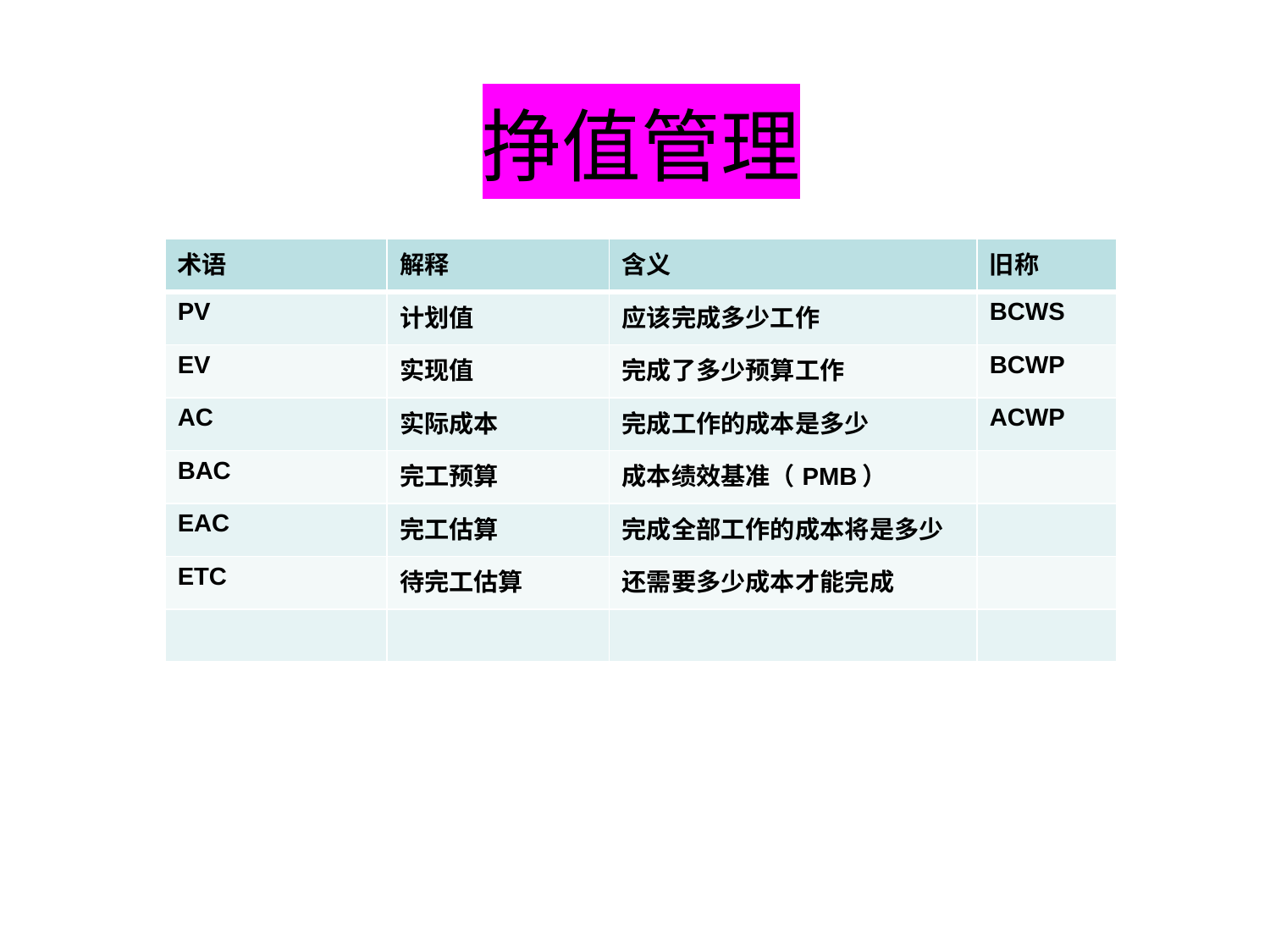

# 挣值管理

| 术语 | 解释 | 含义 | 旧称 |
| --- | --- | --- | --- |
| PV | 计划值 | 应该完成多少工作 | BCWS |
| EV | 实现值 | 完成了多少预算工作 | BCWP |
| AC | 实际成本 | 完成工作的成本是多少 | ACWP |
| BAC | 完工预算 | 成本绩效基准（PMB） |  |
| EAC | 完工估算 | 完成全部工作的成本将是多少 |  |
| ETC | 待完工估算 | 还需要多少成本才能完成 |  |
|  |  |  |  |